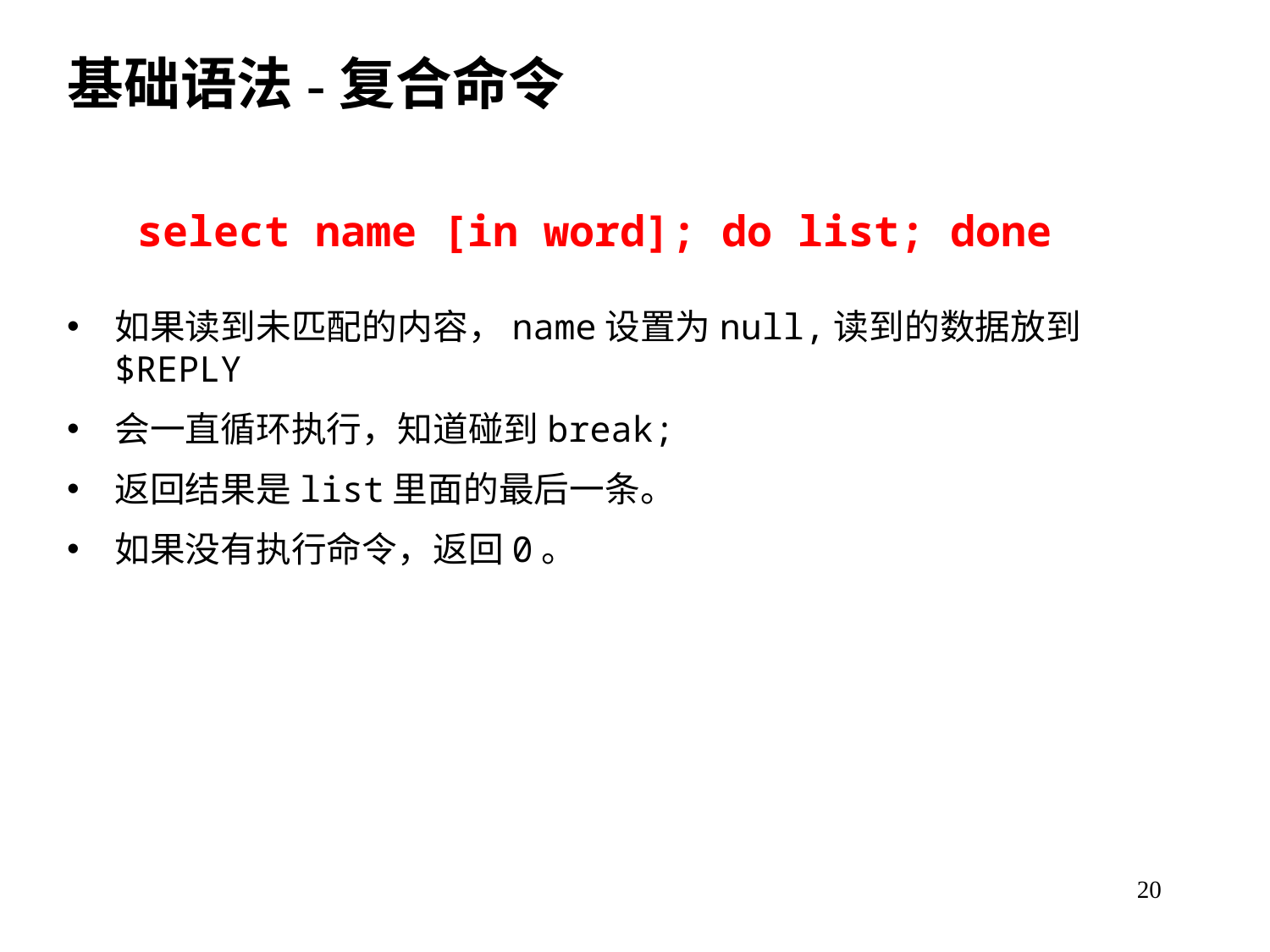

基础语法-复合命令
select name [in word]; do list; done
如果读到未匹配的内容，name设置为null,读到的数据放到$REPLY
会一直循环执行，知道碰到break;
返回结果是list里面的最后一条。
如果没有执行命令，返回0。
20